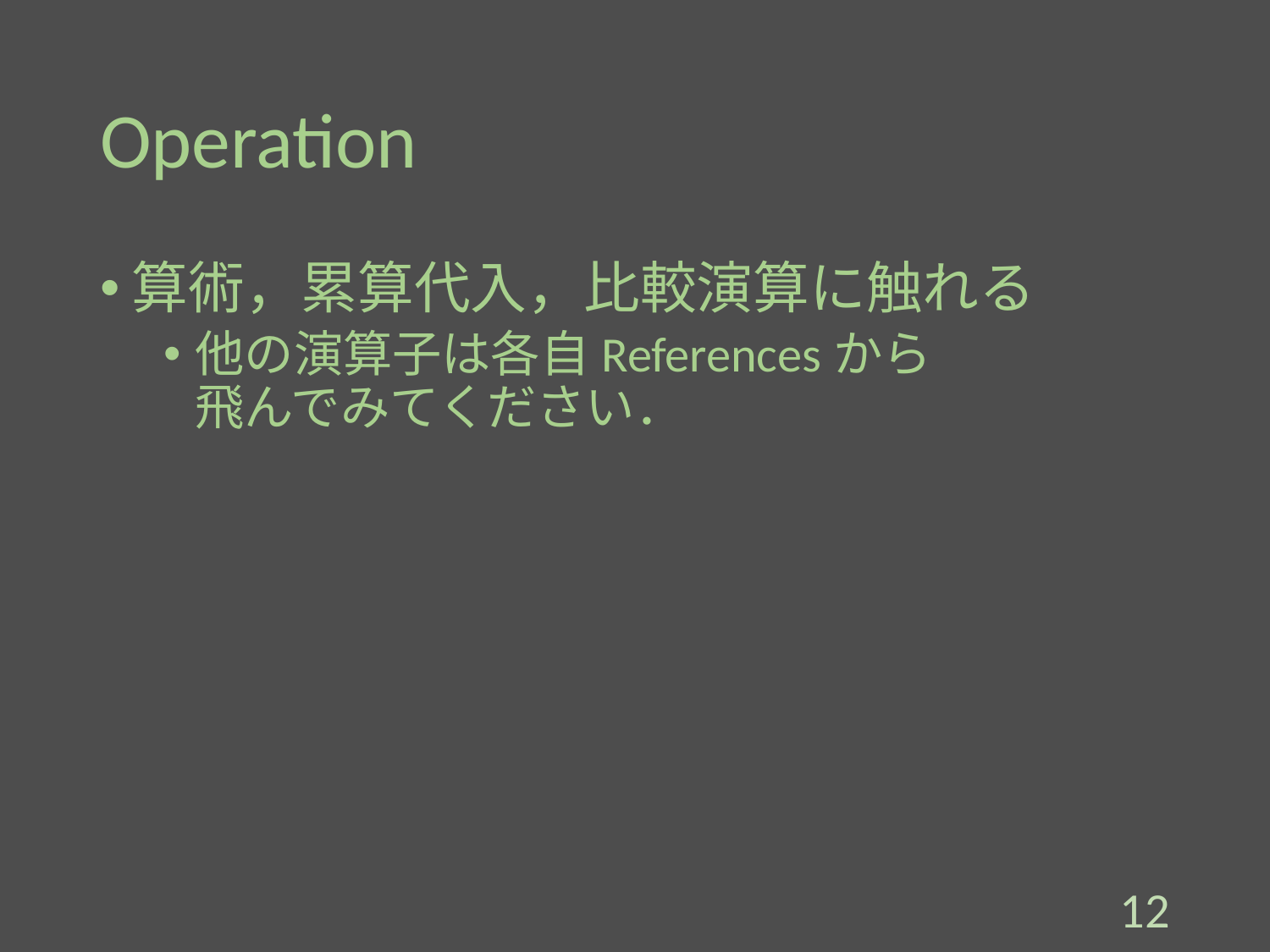

# Operation
算術，累算代入，比較演算に触れる
他の演算子は各自Referencesから
飛んでみてください．
12